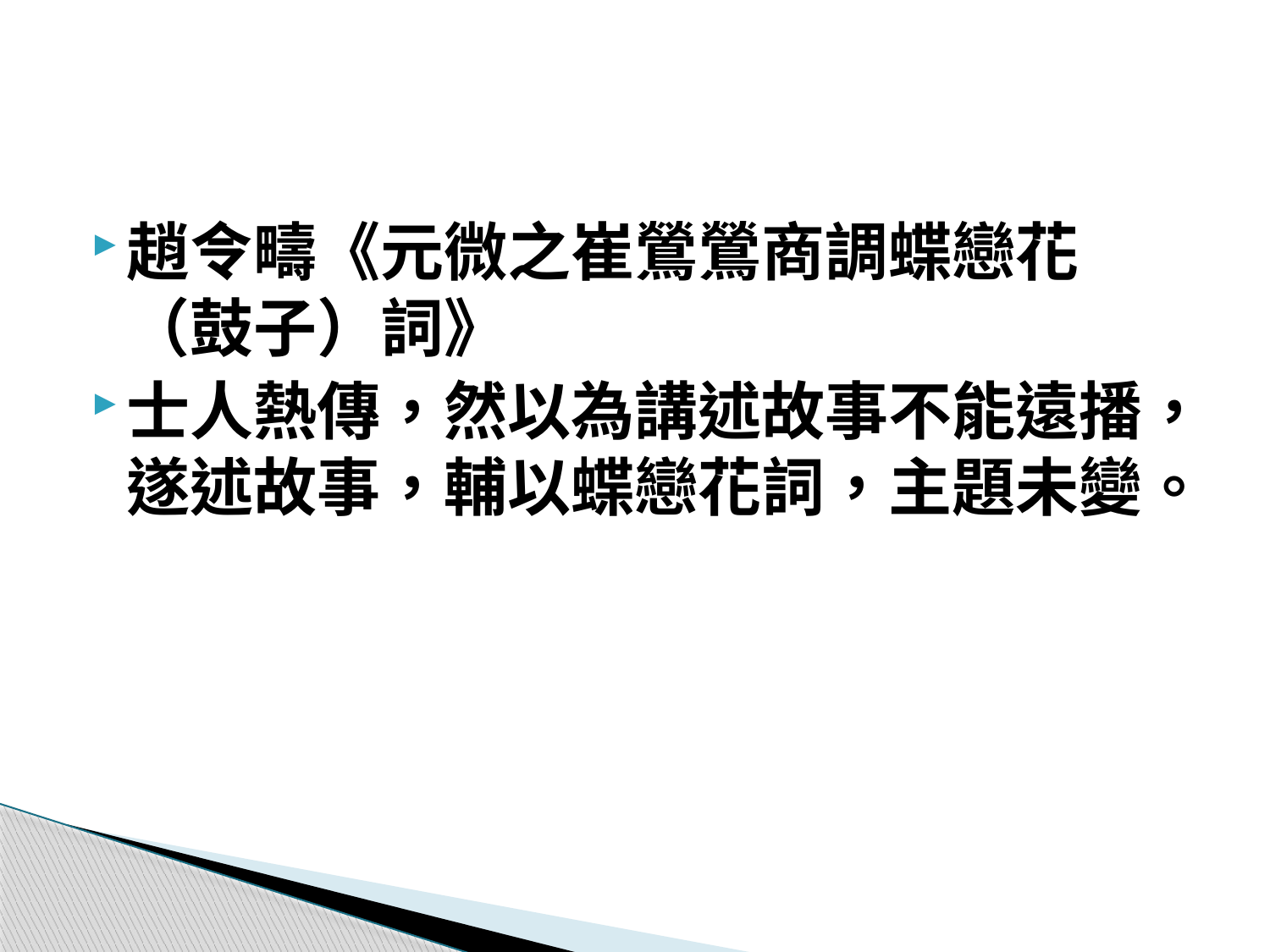

#
趙令疇《元微之崔鶯鶯商調蝶戀花（鼓子）詞》
士人熱傳，然以為講述故事不能遠播，遂述故事，輔以蝶戀花詞，主題未變。